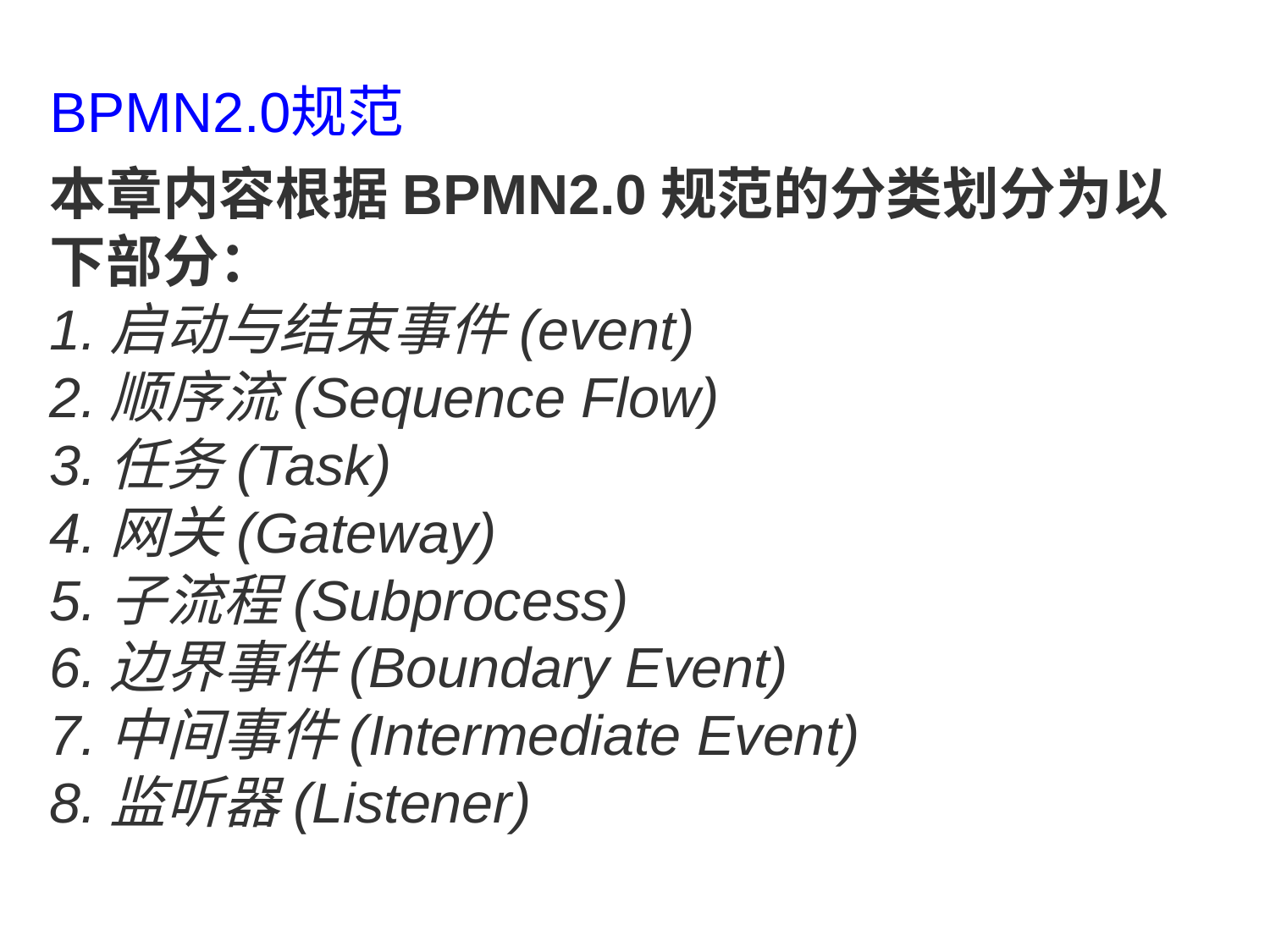

BPMN2.0规范
本章内容根据BPMN2.0规范的分类划分为以下部分：
1.启动与结束事件(event)
2.顺序流(Sequence Flow)
3.任务(Task)
4.网关(Gateway)
5.子流程(Subprocess)
6.边界事件(Boundary Event)
7.中间事件(Intermediate Event)
8.监听器(Listener)